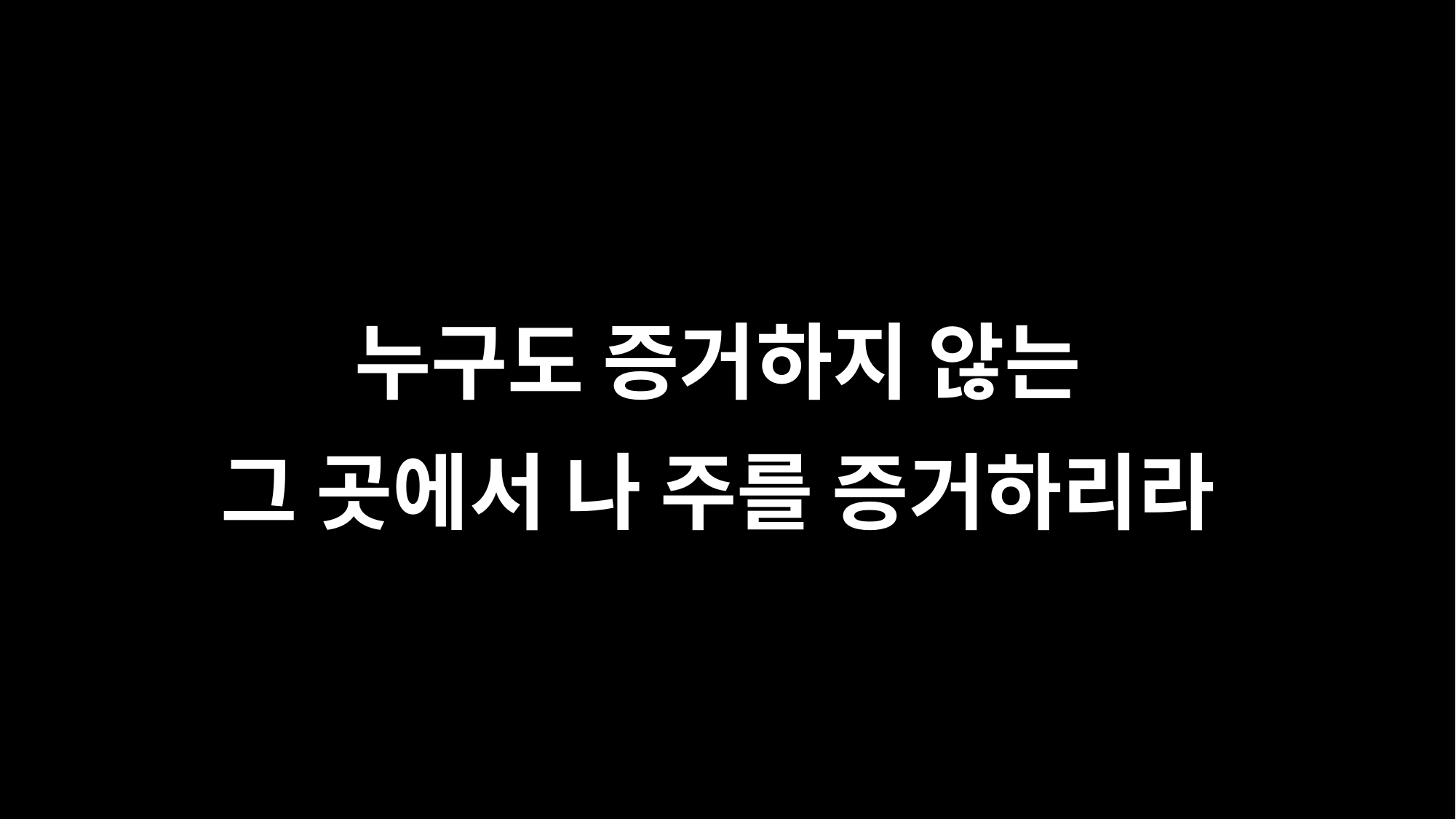

누구도 증거하지 않는
그 곳에서 나 주를 증거하리라